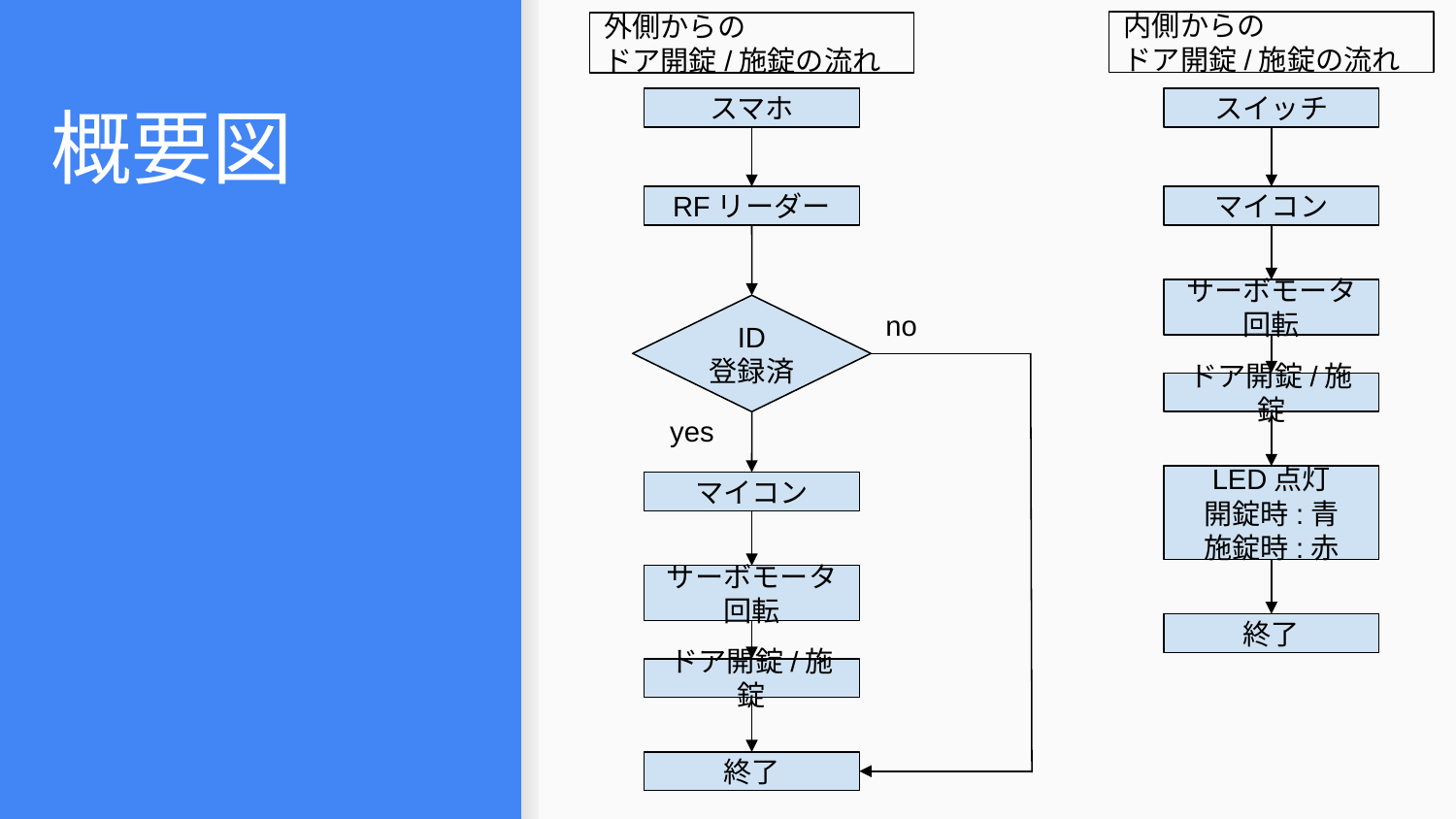

内側からの
ドア開錠/施錠の流れ
外側からの
ドア開錠/施錠の流れ
# 概要図

スマホ
スイッチ
RFリーダー
マイコン
サーボモータ回転
ID
登録済
no
ドア開錠/施錠
yes
LED点灯
開錠時:青
施錠時:赤
マイコン
サーボモータ回転
終了
ドア開錠/施錠
終了